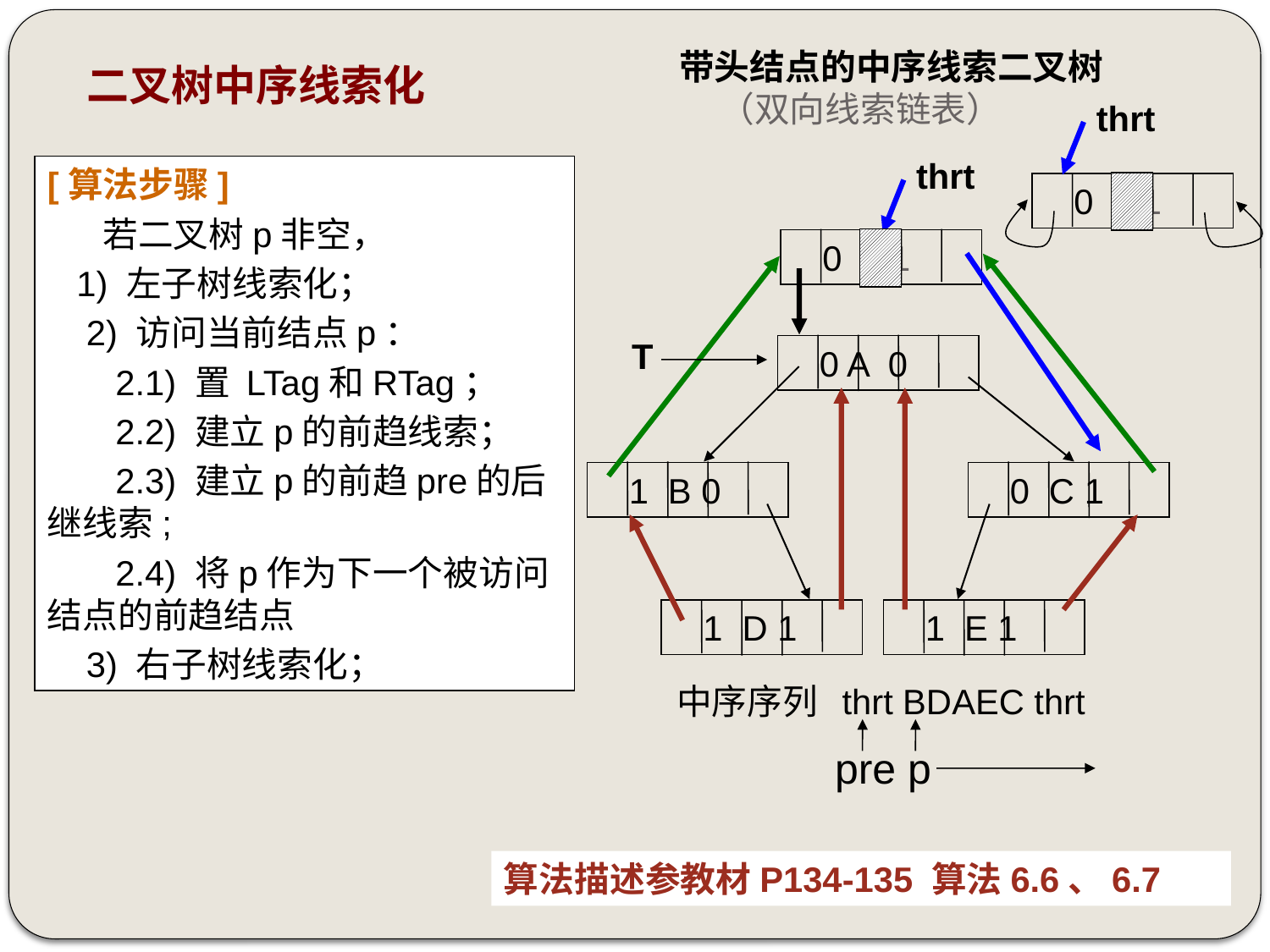

带头结点的中序线索二叉树
    （双向线索链表）
二叉树中序线索化
thrt

   0     1

A

null
B
C
null

D
E

thrt

   0     1

T

   0 A  0

   1  B 0

   0  C 1

   1  D 1

   1  E 1
中序序列  thrt BDAEC thrt

[算法步骤]
      若二叉树p非空，
   1) 左子树线索化；
    2) 访问当前结点p：
       2.1) 置 LTag和RTag；
       2.2) 建立p的前趋线索；
       2.3) 建立p的前趋pre的后继线索;
       2.4) 将p作为下一个被访问结点的前趋结点
    3) 右子树线索化；
[算法思想]
利用中序遍历算法
pre p
算法描述参教材P134-135 算法6.6、6.7